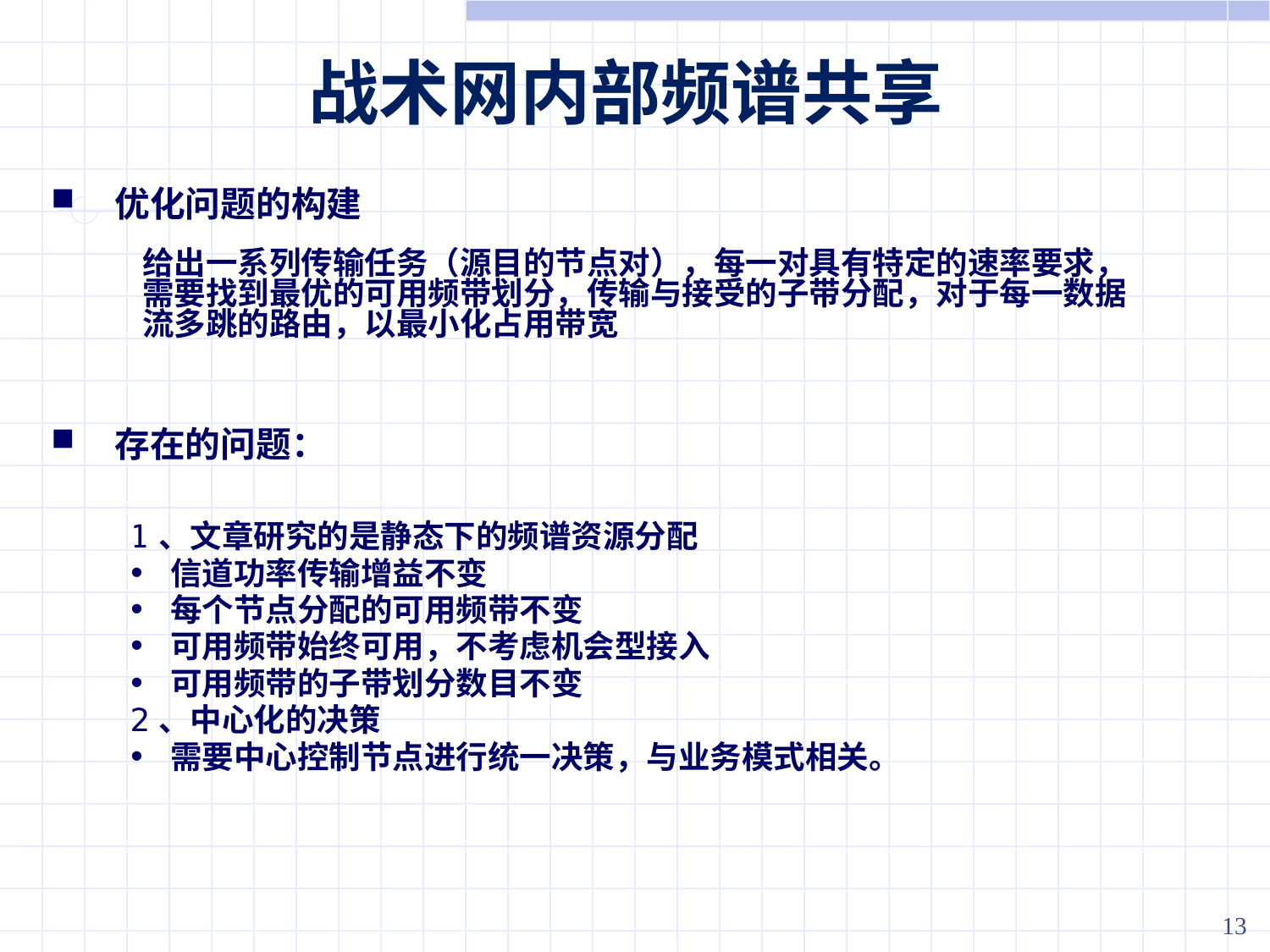

战术网内部频谱共享
优化问题的构建
给出一系列传输任务（源目的节点对），每一对具有特定的速率要求， 需要找到最优的可用频带划分，传输与接受的子带分配，对于每一数据流多跳的路由，以最小化占用带宽
存在的问题：
1、文章研究的是静态下的频谱资源分配
信道功率传输增益不变
每个节点分配的可用频带不变
可用频带始终可用，不考虑机会型接入
可用频带的子带划分数目不变
2、中心化的决策
需要中心控制节点进行统一决策，与业务模式相关。
13